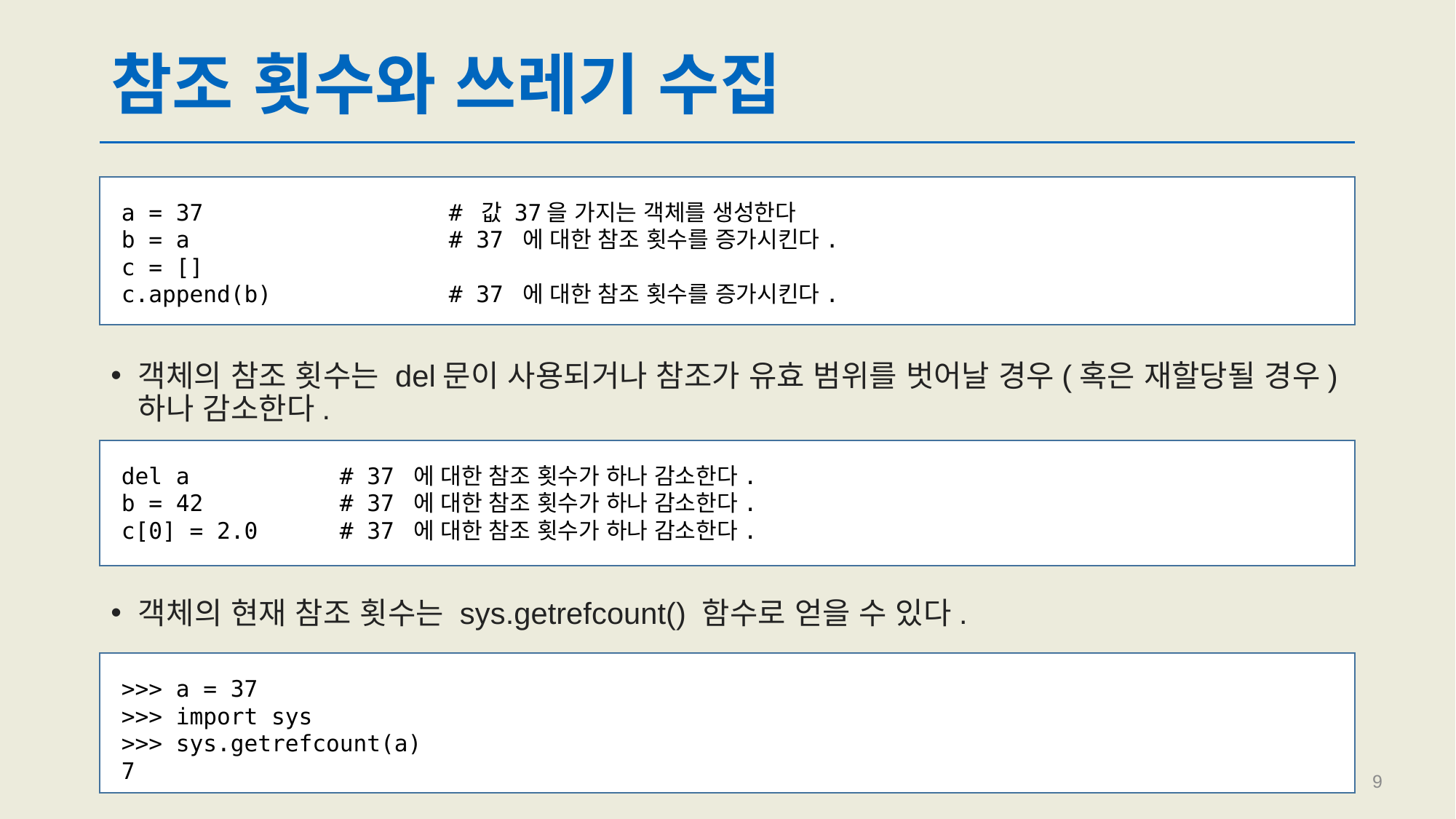

# 참조 횟수와 쓰레기 수집
a = 37 			# 값 37을 가지는 객체를 생성한다
b = a 			# 37 에 대한 참조 횟수를 증가시킨다.
c = []
c.append(b) 		# 37 에 대한 참조 횟수를 증가시킨다.
객체의 참조 횟수는 del문이 사용되거나 참조가 유효 범위를 벗어날 경우(혹은 재할당될 경우) 하나 감소한다.
del a 		# 37 에 대한 참조 횟수가 하나 감소한다.
b = 42 		# 37 에 대한 참조 횟수가 하나 감소한다.
c[0] = 2.0 	# 37 에 대한 참조 횟수가 하나 감소한다.

객체의 현재 참조 횟수는 sys.getrefcount() 함수로 얻을 수 있다.
>>> a = 37
>>> import sys
>>> sys.getrefcount(a)
7
9